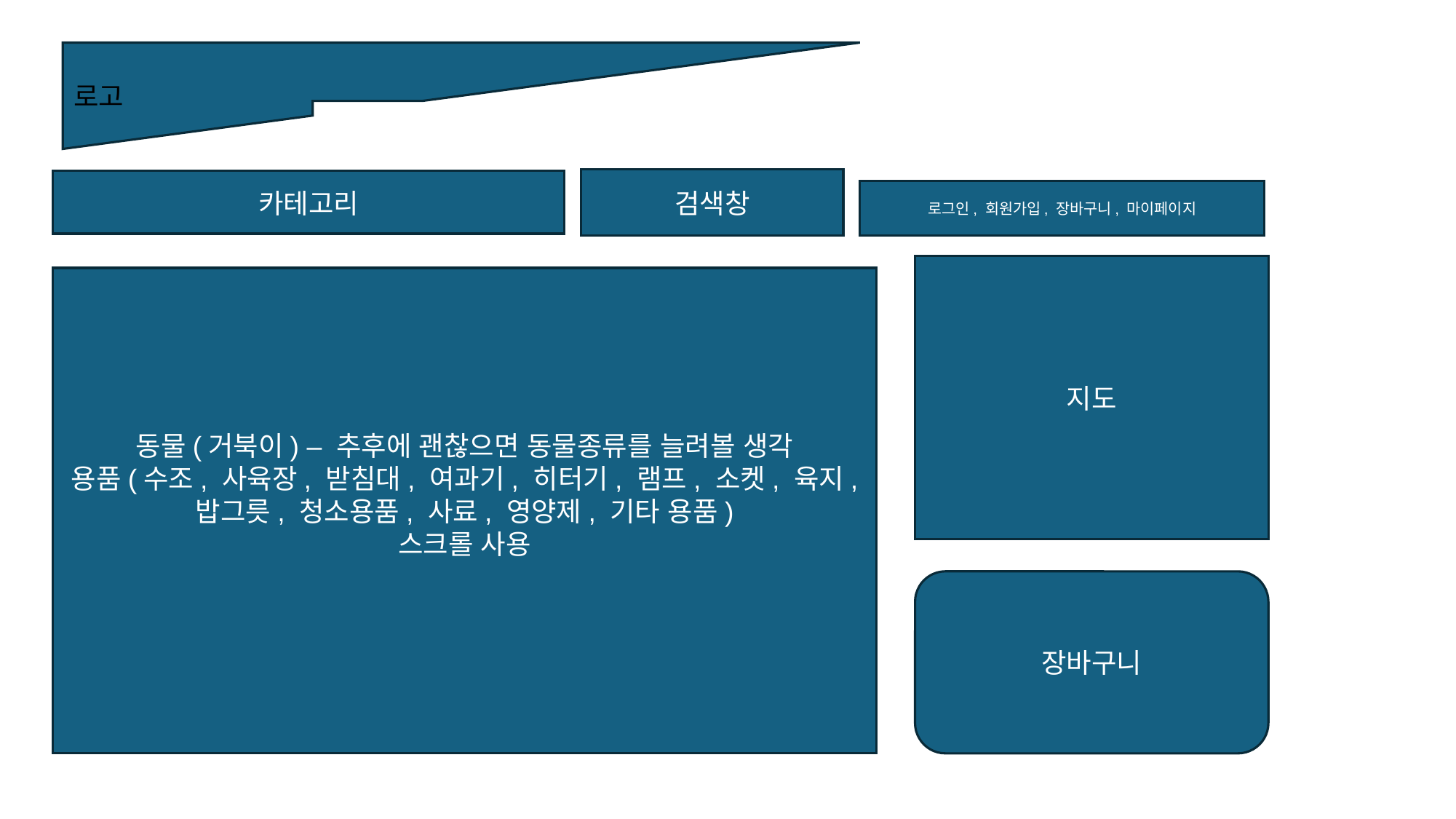

로고
검색창
카테고리
로그인, 회원가입, 장바구니, 마이페이지
지도
동물(거북이) – 추후에 괜찮으면 동물종류를 늘려볼 생각
용품(수조, 사육장, 받침대, 여과기, 히터기, 램프, 소켓, 육지, 밥그릇, 청소용품, 사료, 영양제, 기타 용품)
스크롤 사용

장바구니